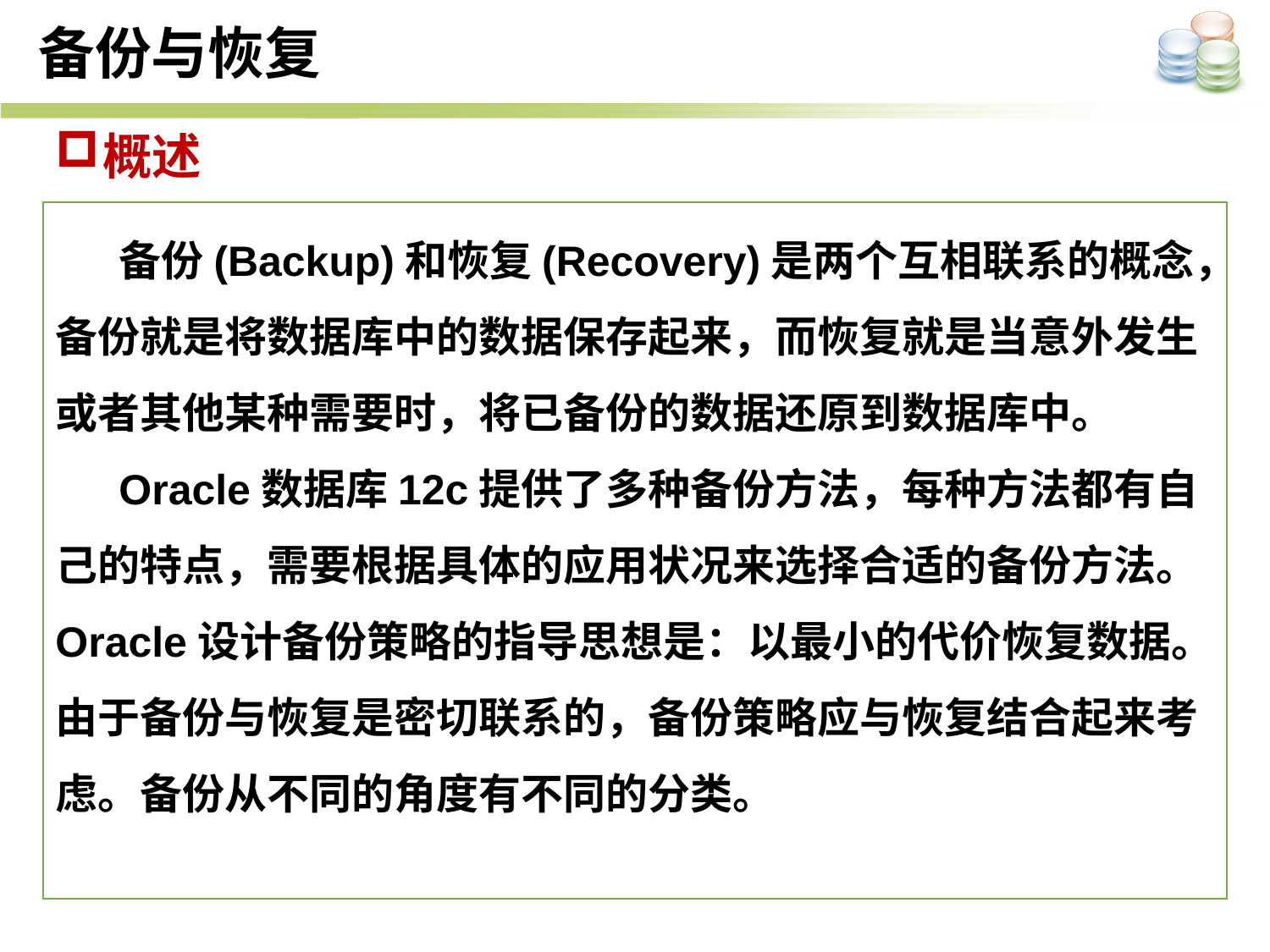

备份与恢复
概述
备份(Backup)和恢复(Recovery)是两个互相联系的概念，备份就是将数据库中的数据保存起来，而恢复就是当意外发生或者其他某种需要时，将已备份的数据还原到数据库中。
Oracle数据库12c提供了多种备份方法，每种方法都有自己的特点，需要根据具体的应用状况来选择合适的备份方法。Oracle设计备份策略的指导思想是：以最小的代价恢复数据。由于备份与恢复是密切联系的，备份策略应与恢复结合起来考虑。备份从不同的角度有不同的分类。

39